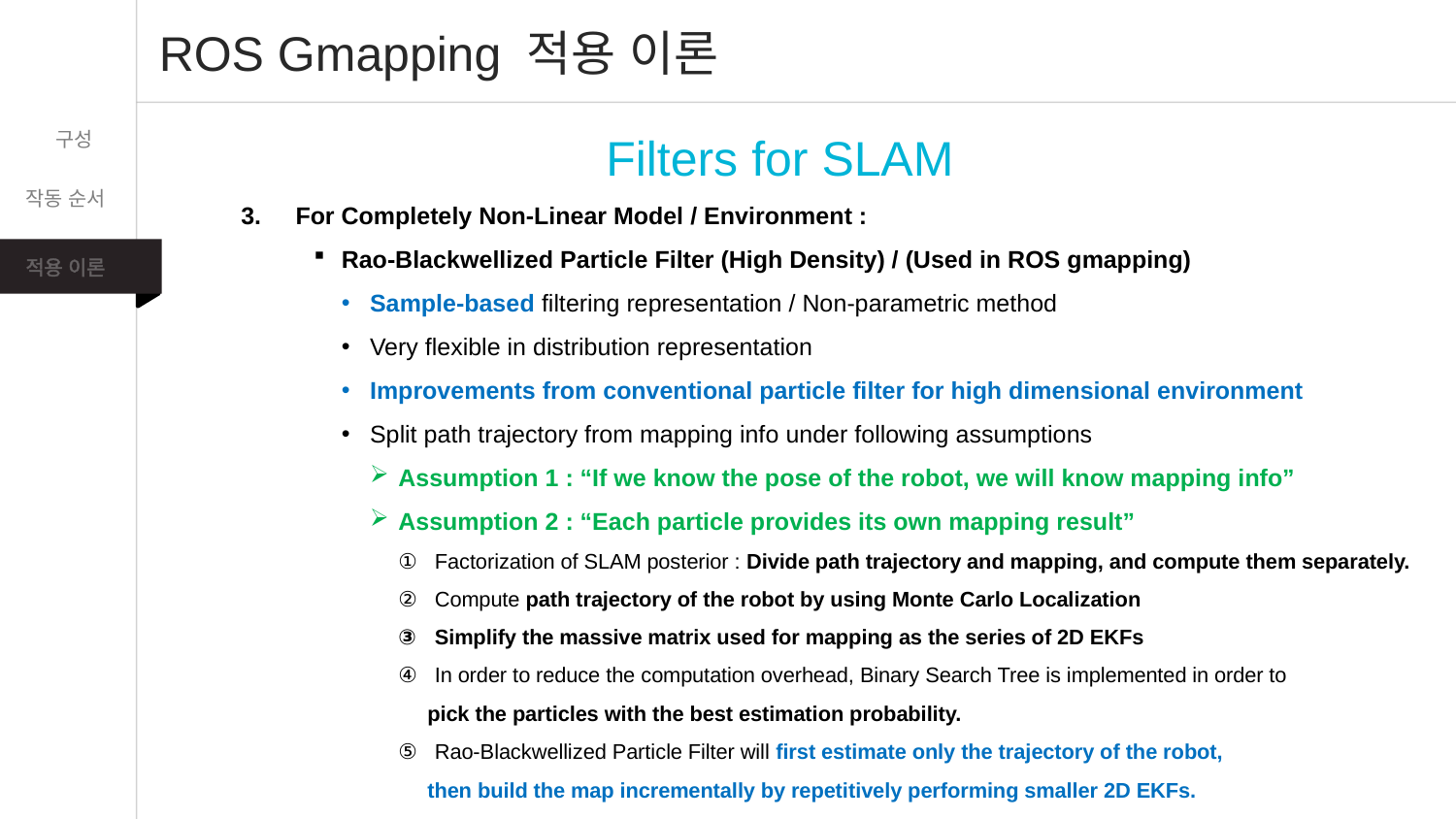

ROS Gmapping 적용 이론
Filters for SLAM
구성
작동 순서
적용 이론
For Completely Non-Linear Model / Environment :
Rao-Blackwellized Particle Filter (High Density) / (Used in ROS gmapping)
Sample-based filtering representation / Non-parametric method
Very flexible in distribution representation
Improvements from conventional particle filter for high dimensional environment
Split path trajectory from mapping info under following assumptions
Assumption 1 : “If we know the pose of the robot, we will know mapping info”
Assumption 2 : “Each particle provides its own mapping result”
Factorization of SLAM posterior : Divide path trajectory and mapping, and compute them separately.
Compute path trajectory of the robot by using Monte Carlo Localization
Simplify the massive matrix used for mapping as the series of 2D EKFs
In order to reduce the computation overhead, Binary Search Tree is implemented in order to
     pick the particles with the best estimation probability.
Rao-Blackwellized Particle Filter will first estimate only the trajectory of the robot,
     then build the map incrementally by repetitively performing smaller 2D EKFs.